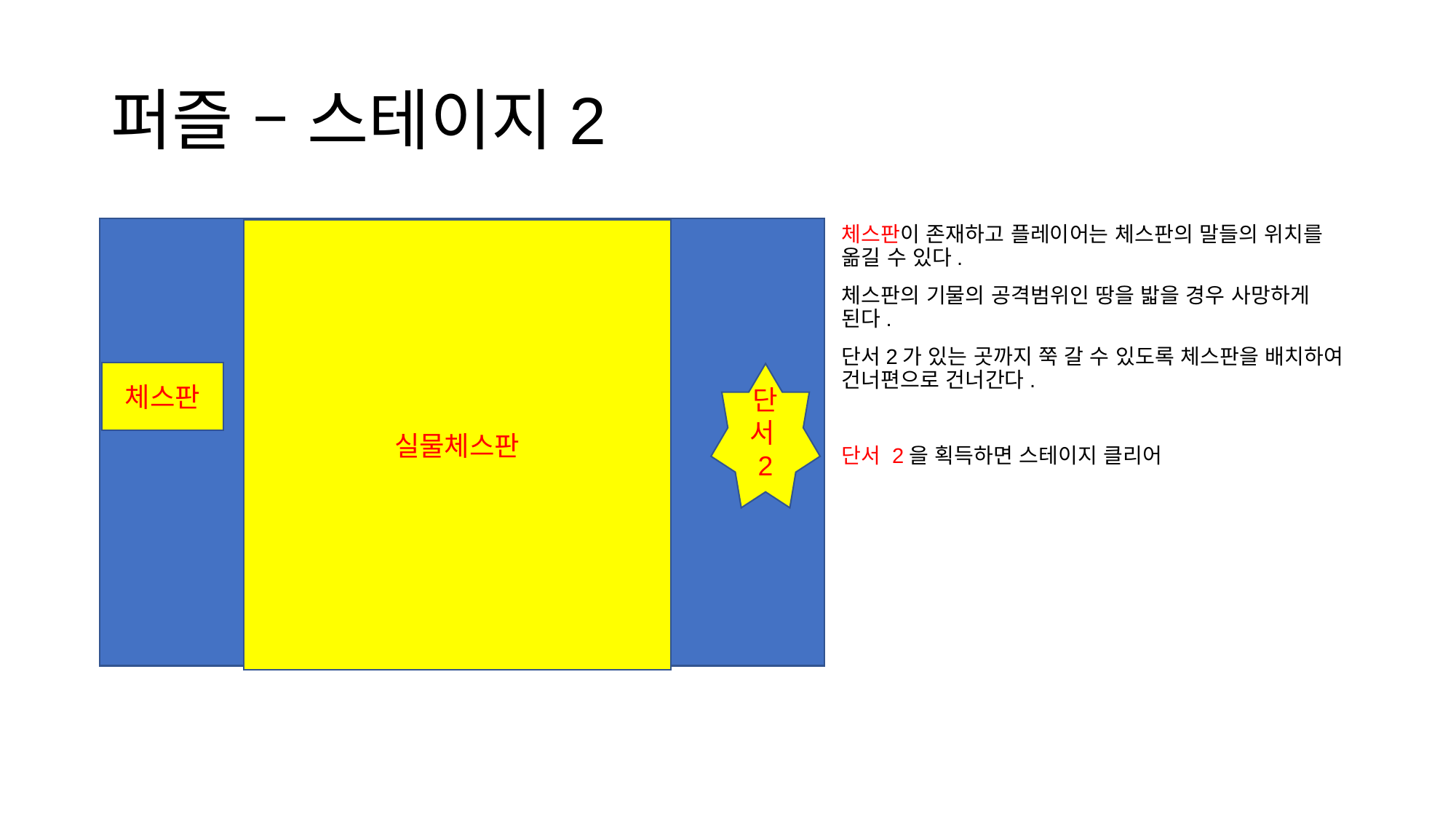

# 퍼즐 – 스테이지2

체스판이 존재하고 플레이어는 체스판의 말들의 위치를 옮길 수 있다.
체스판의 기물의 공격범위인 땅을 밟을 경우 사망하게 된다.
단서2가 있는 곳까지 쭉 갈 수 있도록 체스판을 배치하여 건너편으로 건너간다.

단서 2을 획득하면 스테이지 클리어

실물체스판
체스판
단서2